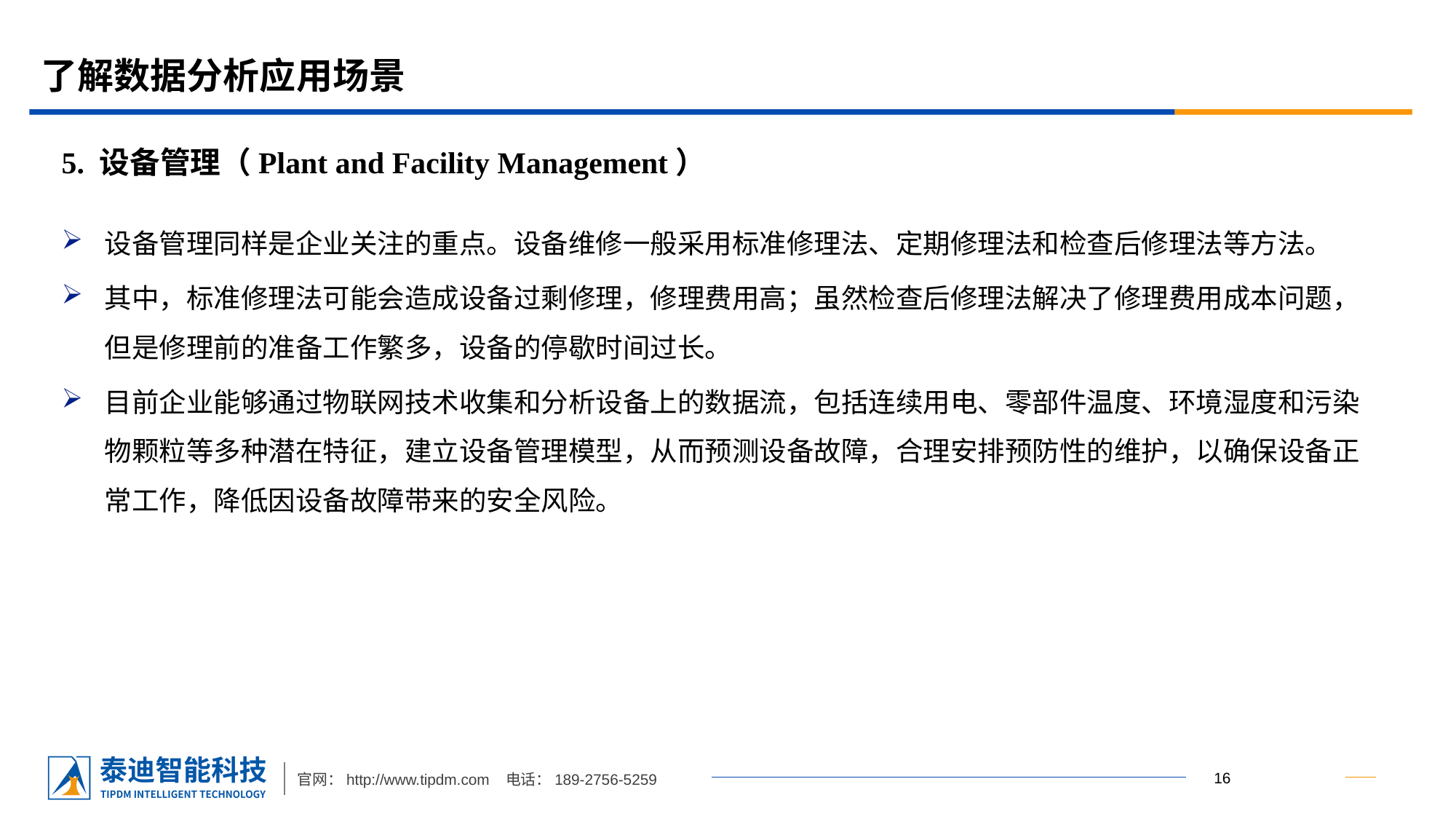

# 了解数据分析应用场景
5. 设备管理（Plant and Facility Management）
设备管理同样是企业关注的重点。设备维修一般采用标准修理法、定期修理法和检查后修理法等方法。
其中，标准修理法可能会造成设备过剩修理，修理费用高；虽然检查后修理法解决了修理费用成本问题，但是修理前的准备工作繁多，设备的停歇时间过长。
目前企业能够通过物联网技术收集和分析设备上的数据流，包括连续用电、零部件温度、环境湿度和污染物颗粒等多种潜在特征，建立设备管理模型，从而预测设备故障，合理安排预防性的维护，以确保设备正常工作，降低因设备故障带来的安全风险。